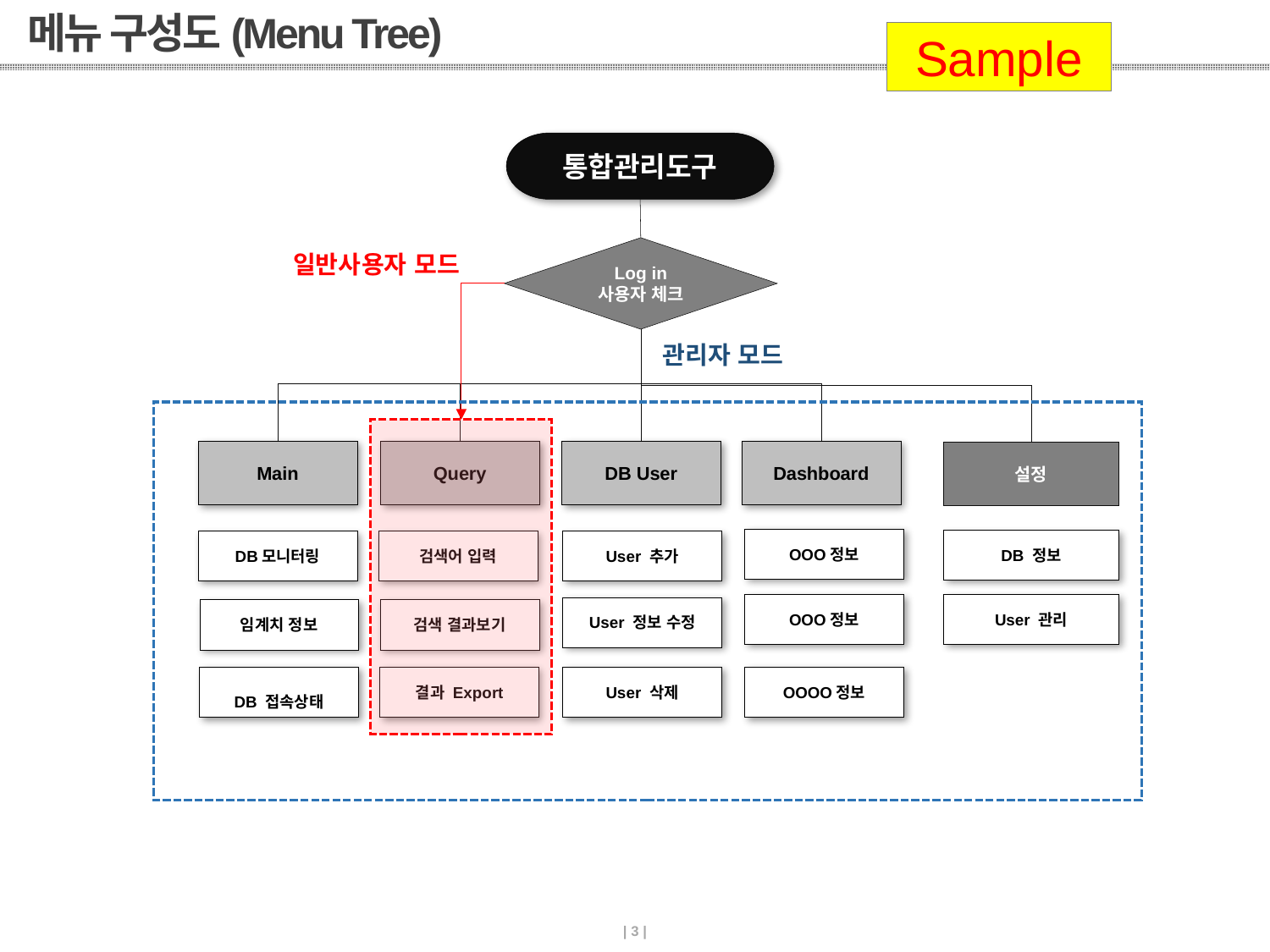

# 메뉴 구성도(Menu Tree)
Sample
통합관리도구
Log in
사용자 체크
일반사용자 모드
관리자 모드

Main
Query
DB User
Dashboard
설정
OOO정보
DB 정보
DB모니터링
검색어 입력
User 추가
OOO정보
User 관리
User 정보 수정
임계치 정보
검색 결과보기
DB 접속상태
결과 Export
User 삭제
OOOO정보
| 3 |